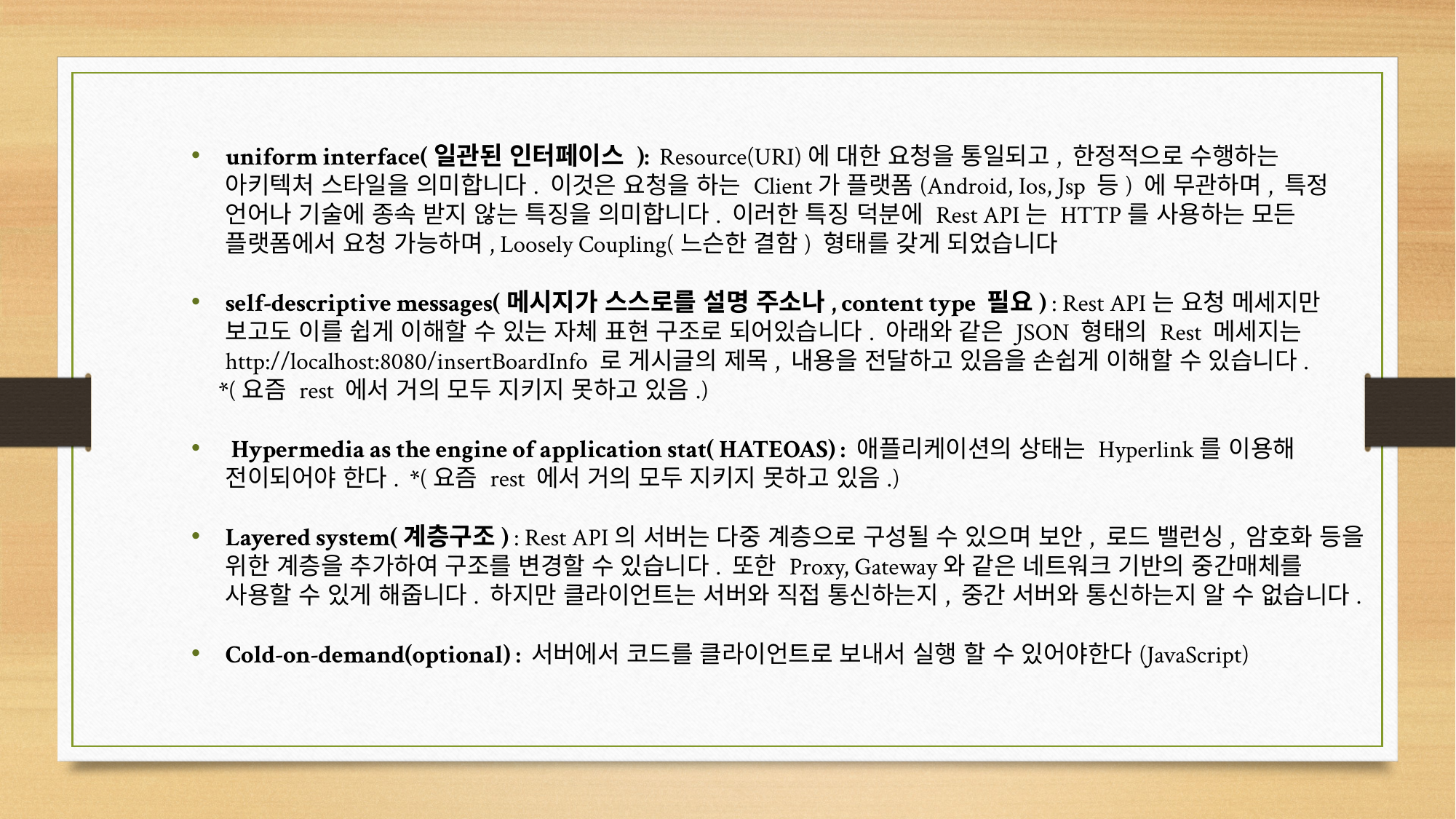

uniform interface(일관된 인터페이스 ):  Resource(URI)에 대한 요청을 통일되고, 한정적으로 수행하는 아키텍처 스타일을 의미합니다. 이것은 요청을 하는 Client가 플랫폼(Android, Ios, Jsp 등) 에 무관하며, 특정 언어나 기술에 종속 받지 않는 특징을 의미합니다. 이러한 특징 덕분에 Rest API는 HTTP를 사용하는 모든 플랫폼에서 요청 가능하며, Loosely Coupling(느슨한 결함) 형태를 갖게 되었습니다

self-descriptive messages(메시지가 스스로를 설명 주소나, content type 필요) : Rest API는 요청 메세지만 보고도 이를 쉽게 이해할 수 있는 자체 표현 구조로 되어있습니다. 아래와 같은 JSON 형태의 Rest 메세지는 http://localhost:8080/insertBoardInfo 로 게시글의 제목, 내용을 전달하고 있음을 손쉽게 이해할 수 있습니다.
     *(요즘 rest 에서 거의 모두 지키지 못하고 있음.)

 Hypermedia as the engine of application stat( HATEOAS) : 애플리케이션의 상태는 Hyperlink를 이용해 전이되어야 한다.  *(요즘 rest 에서 거의 모두 지키지 못하고 있음.)

Layered system(계층구조) : Rest API의 서버는 다중 계층으로 구성될 수 있으며 보안, 로드 밸런싱, 암호화 등을 위한 계층을 추가하여 구조를 변경할 수 있습니다. 또한 Proxy, Gateway와 같은 네트워크 기반의 중간매체를 사용할 수 있게 해줍니다. 하지만 클라이언트는 서버와 직접 통신하는지, 중간 서버와 통신하는지 알 수 없습니다.

Cold-on-demand(optional) : 서버에서 코드를 클라이언트로 보내서 실행 할 수 있어야한다(JavaScript)